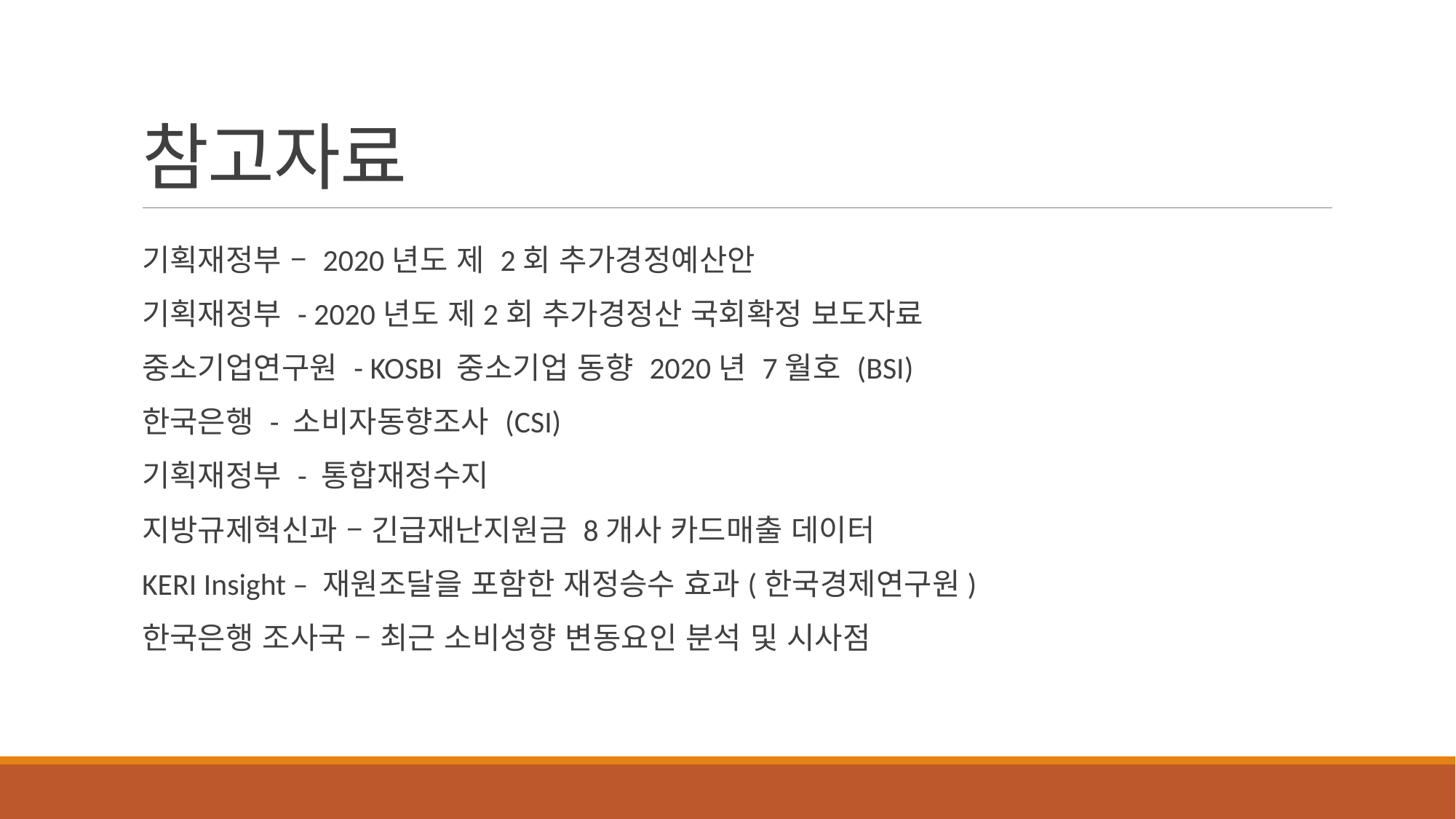

# 참고자료
기획재정부 – 2020년도 제 2회 추가경정예산안
기획재정부 - 2020년도 제2회 추가경정산 국회확정 보도자료
중소기업연구원 - KOSBI 중소기업 동향 2020년 7월호 (BSI)
한국은행 - 소비자동향조사 (CSI)
기획재정부 - 통합재정수지
지방규제혁신과 – 긴급재난지원금 8개사 카드매출 데이터
KERI Insight – 재원조달을 포함한 재정승수 효과(한국경제연구원)
한국은행 조사국 – 최근 소비성향 변동요인 분석 및 시사점